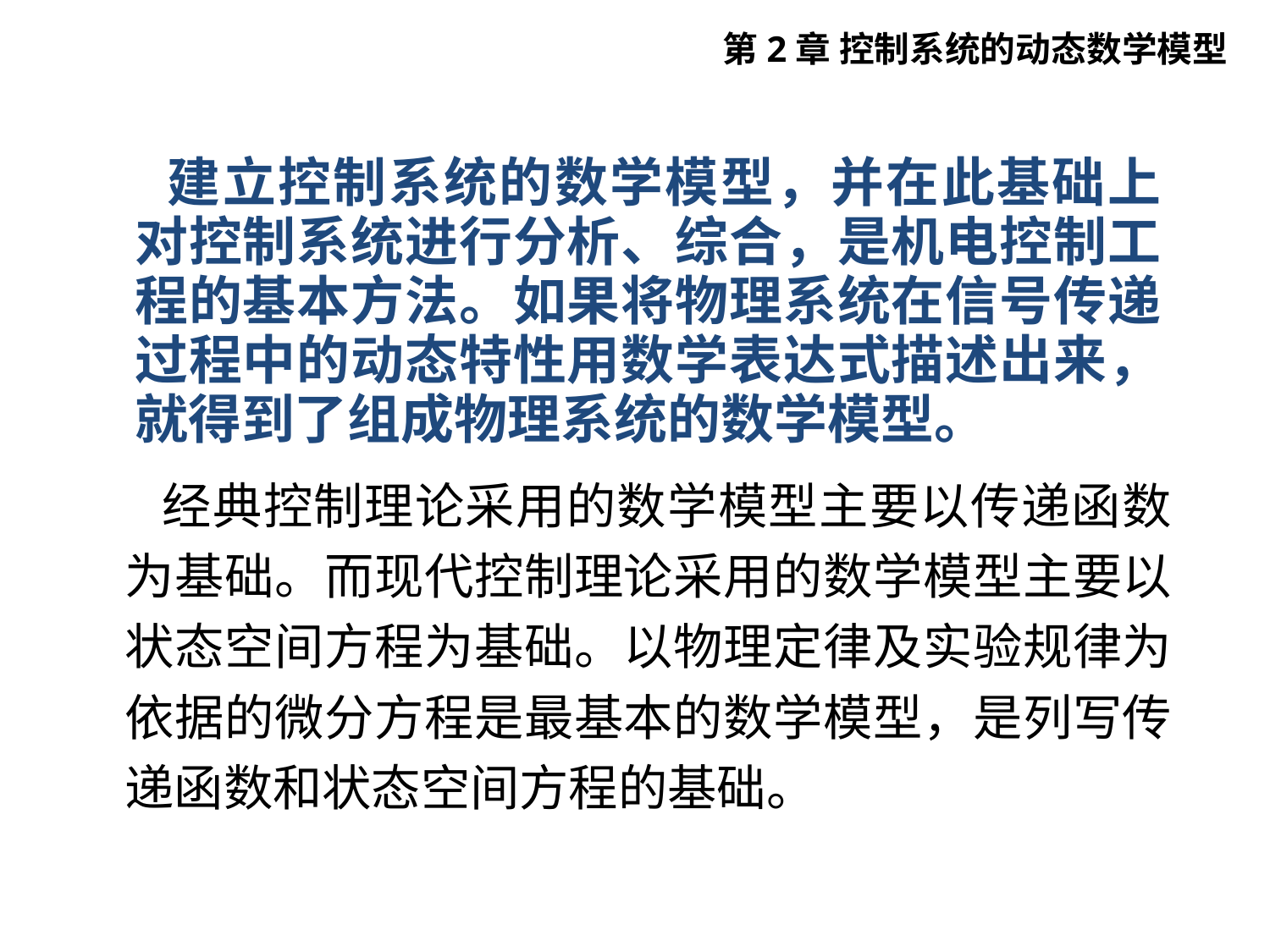

第2章 控制系统的动态数学模型
       建立控制系统的数学模型，并在此基础上对控制系统进行分析、综合，是机电控制工程的基本方法。如果将物理系统在信号传递过程中的动态特性用数学表达式描述出来，就得到了组成物理系统的数学模型。
         经典控制理论采用的数学模型主要以传递函数为基础。而现代控制理论采用的数学模型主要以状态空间方程为基础。以物理定律及实验规律为依据的微分方程是最基本的数学模型，是列写传递函数和状态空间方程的基础。
192
5